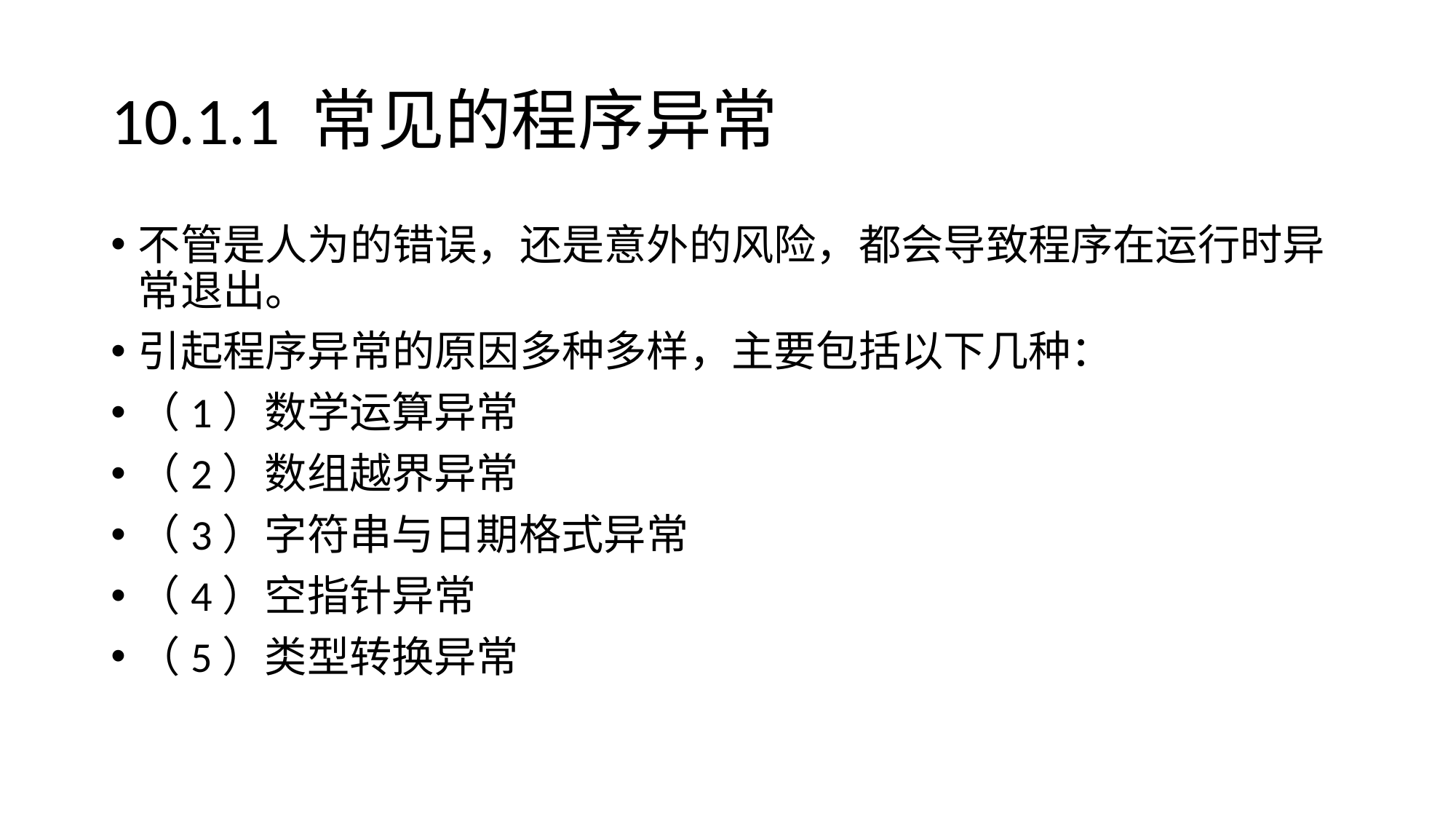

# 10.1.1 常见的程序异常
不管是人为的错误，还是意外的风险，都会导致程序在运行时异常退出。
引起程序异常的原因多种多样，主要包括以下几种：
（1）数学运算异常
（2）数组越界异常
（3）字符串与日期格式异常
（4）空指针异常
（5）类型转换异常